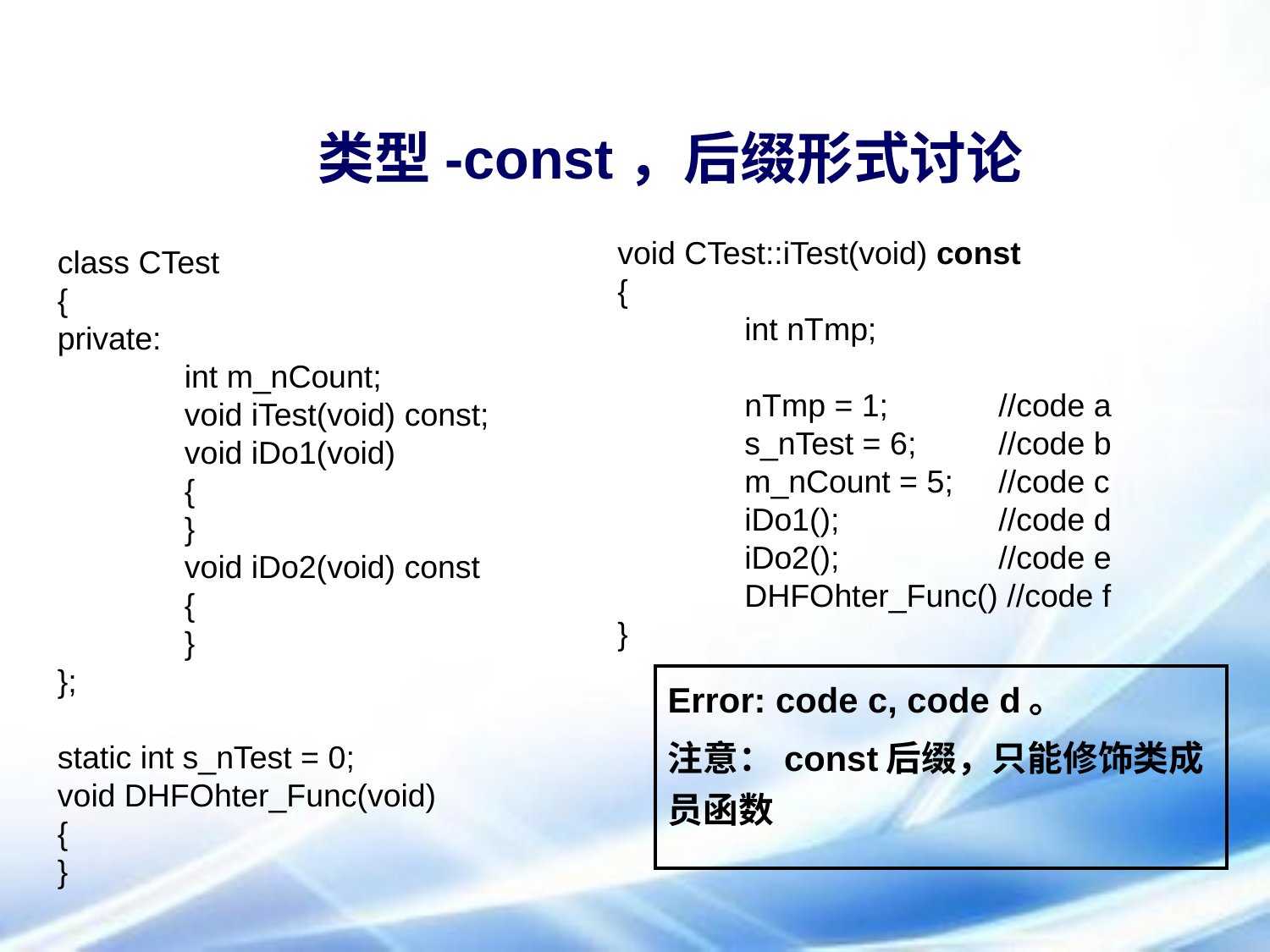

# 类型-const，后缀形式讨论
void CTest::iTest(void) const
{
	int nTmp;

	nTmp = 1; 	//code a
	s_nTest = 6;	//code b
	m_nCount = 5; 	//code c
	iDo1();		//code d
	iDo2();		//code e
	DHFOhter_Func() //code f
}
class CTest
{
private:
	int m_nCount;
	void iTest(void) const;
	void iDo1(void)
	{
	}
	void iDo2(void) const
	{
	}
};

static int s_nTest = 0;
void DHFOhter_Func(void)
{
}

| Error: code c, code d。 注意：const后缀，只能修饰类成员函数 |
| --- |